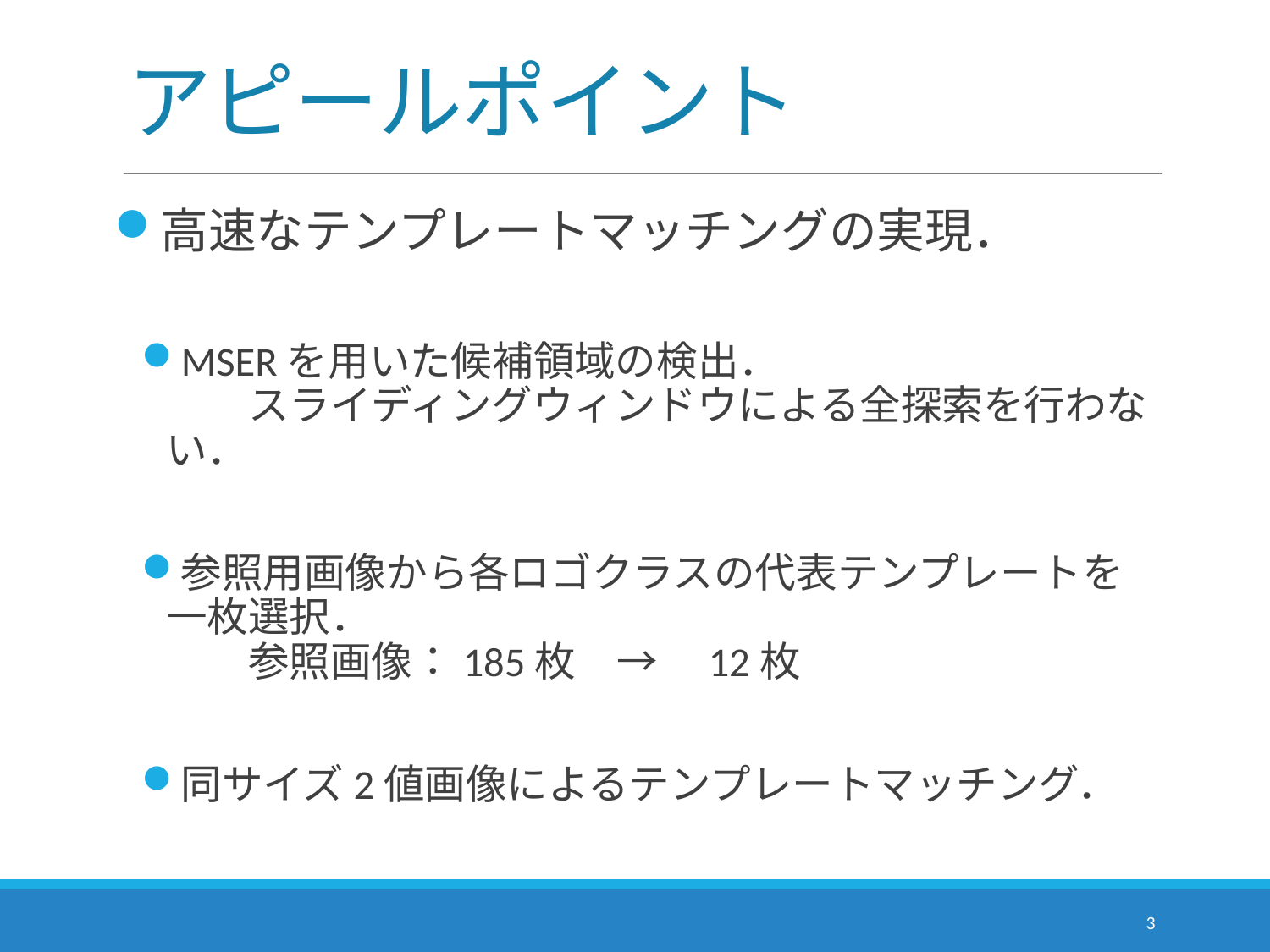

# アピールポイント
高速なテンプレートマッチングの実現．

MSERを用いた候補領域の検出．
　　スライディングウィンドウによる全探索を行わない．

参照用画像から各ロゴクラスの代表テンプレートを一枚選択．
　　参照画像：185枚　→　12枚

同サイズ2値画像によるテンプレートマッチング．

3